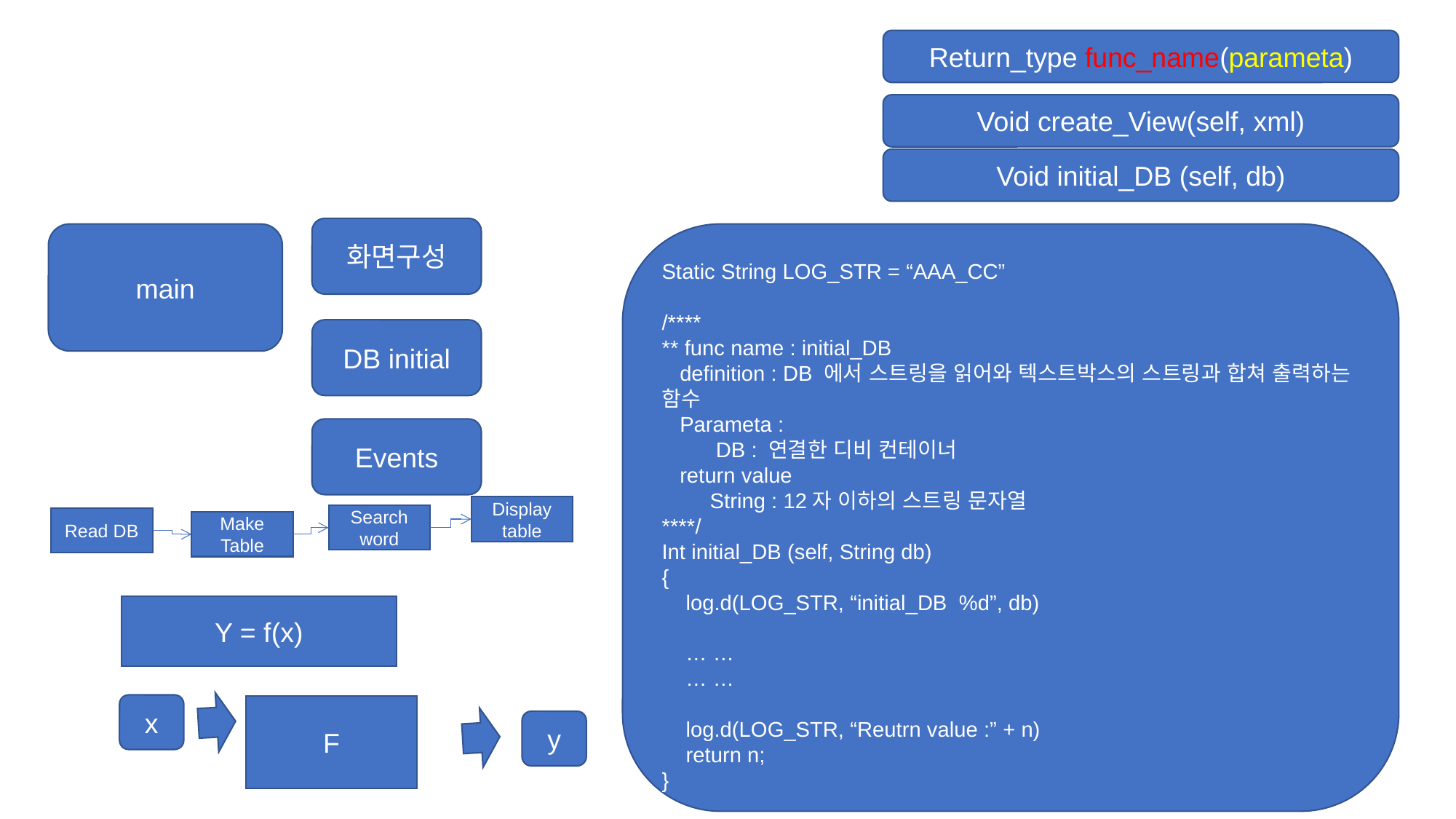

Return_type func_name(parameta)
Void create_View(self, xml)
Void initial_DB (self, db)
화면구성
main
Static String LOG_STR = “AAA_CC”

/****
** func name : initial_DB
   definition : DB 에서 스트링을 읽어와 텍스트박스의 스트링과 합쳐 출력하는 함수
   Parameta :
         DB : 연결한 디비 컨테이너
   return value
        String : 12자 이하의 스트링 문자열
****/
Int initial_DB (self, String db)
{
    log.d(LOG_STR, “initial_DB  %d”, db)

    … …
    … …

    log.d(LOG_STR, “Reutrn value :” + n)
    return n;
}
DB initial
Events
Display table
Search word
Read DB
Make Table
Y = f(x)
x
F

y